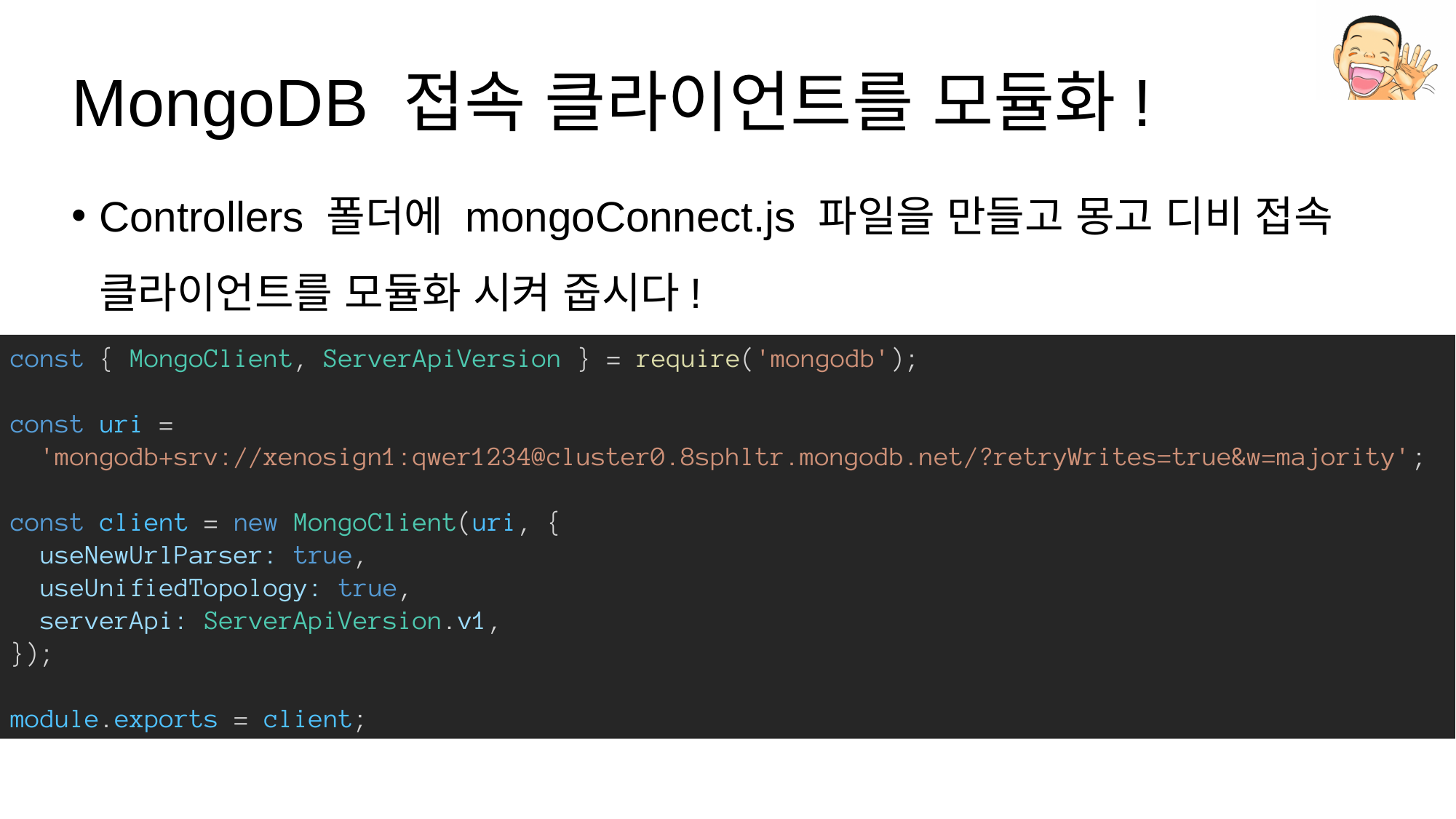

# MongoDB 접속 클라이언트를 모듈화!
Controllers 폴더에 mongoConnect.js 파일을 만들고 몽고 디비 접속 클라이언트를 모듈화 시켜 줍시다!
const { MongoClient, ServerApiVersion } = require('mongodb');
const uri =
  'mongodb+srv://xenosign1:qwer1234@cluster0.8sphltr.mongodb.net/?retryWrites=true&w=majority';
const client = new MongoClient(uri, {
  useNewUrlParser: true,
  useUnifiedTopology: true,
  serverApi: ServerApiVersion.v1,
});
module.exports = client;